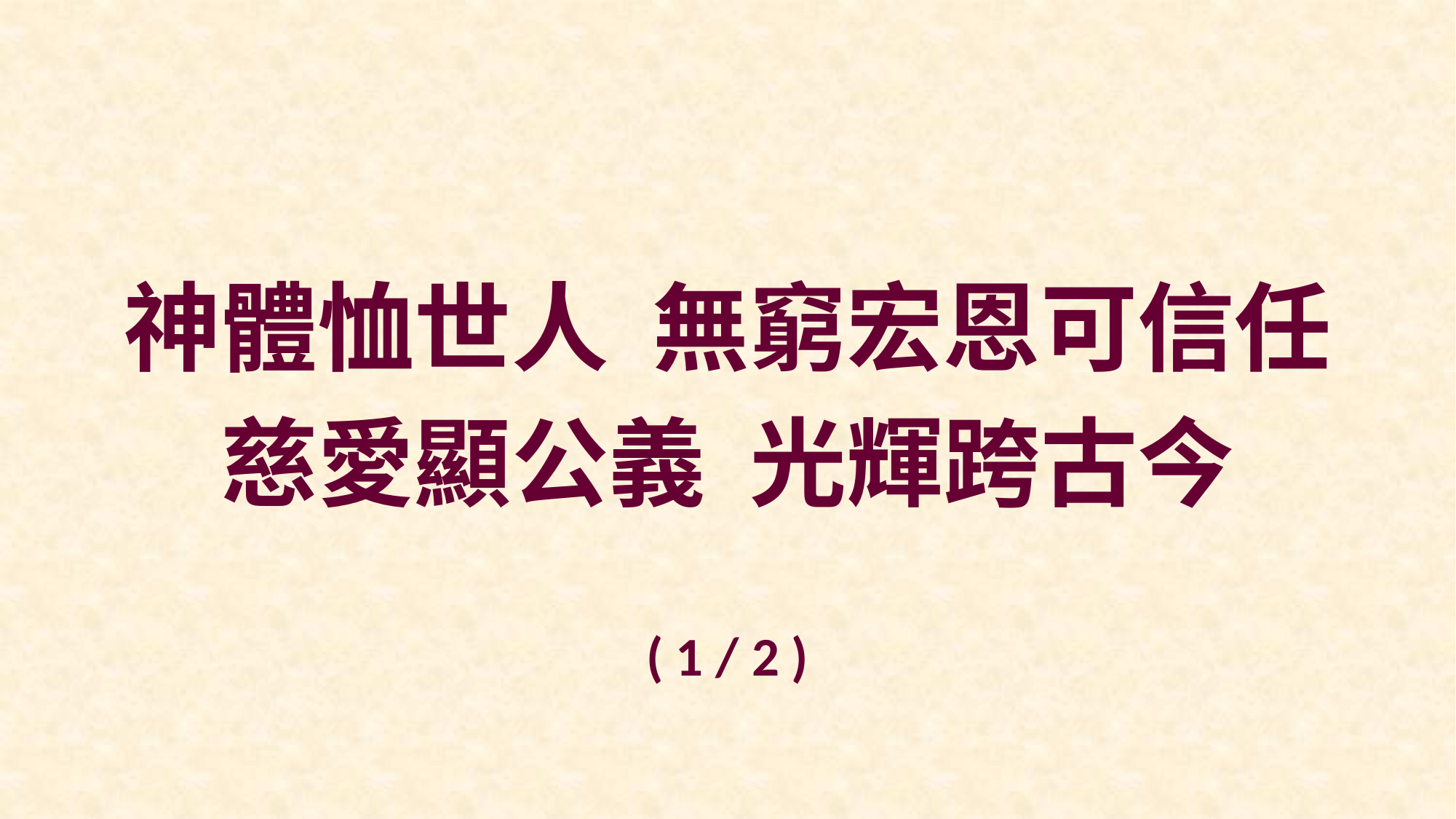

神體恤世人  無窮宏恩可信任
慈愛顯公義  光輝跨古今
( 1 / 2 )